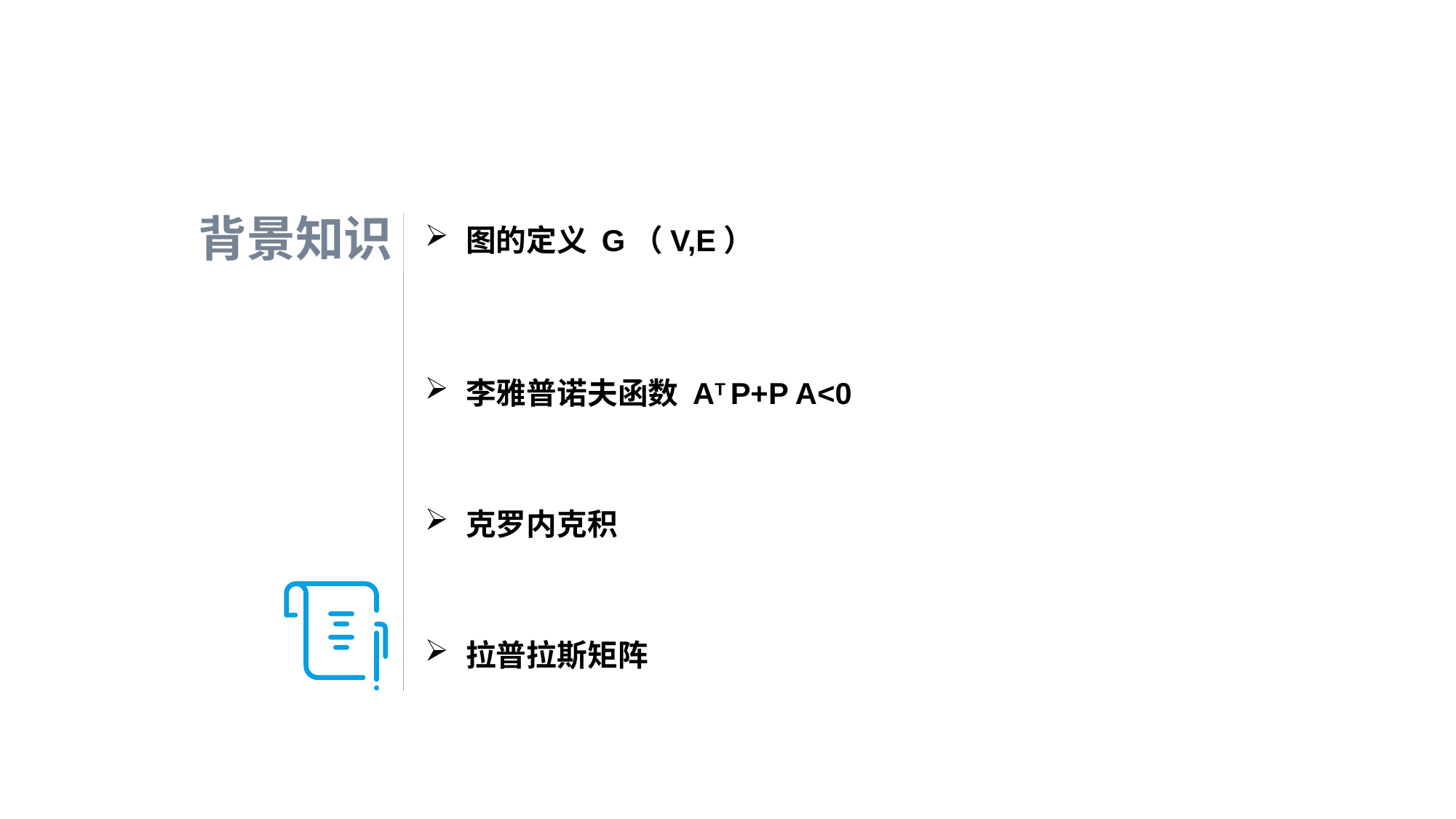

图的定义 G（V,E）

李雅普诺夫函数 AT P+P A<0

克罗内克积

拉普拉斯矩阵

背景知识